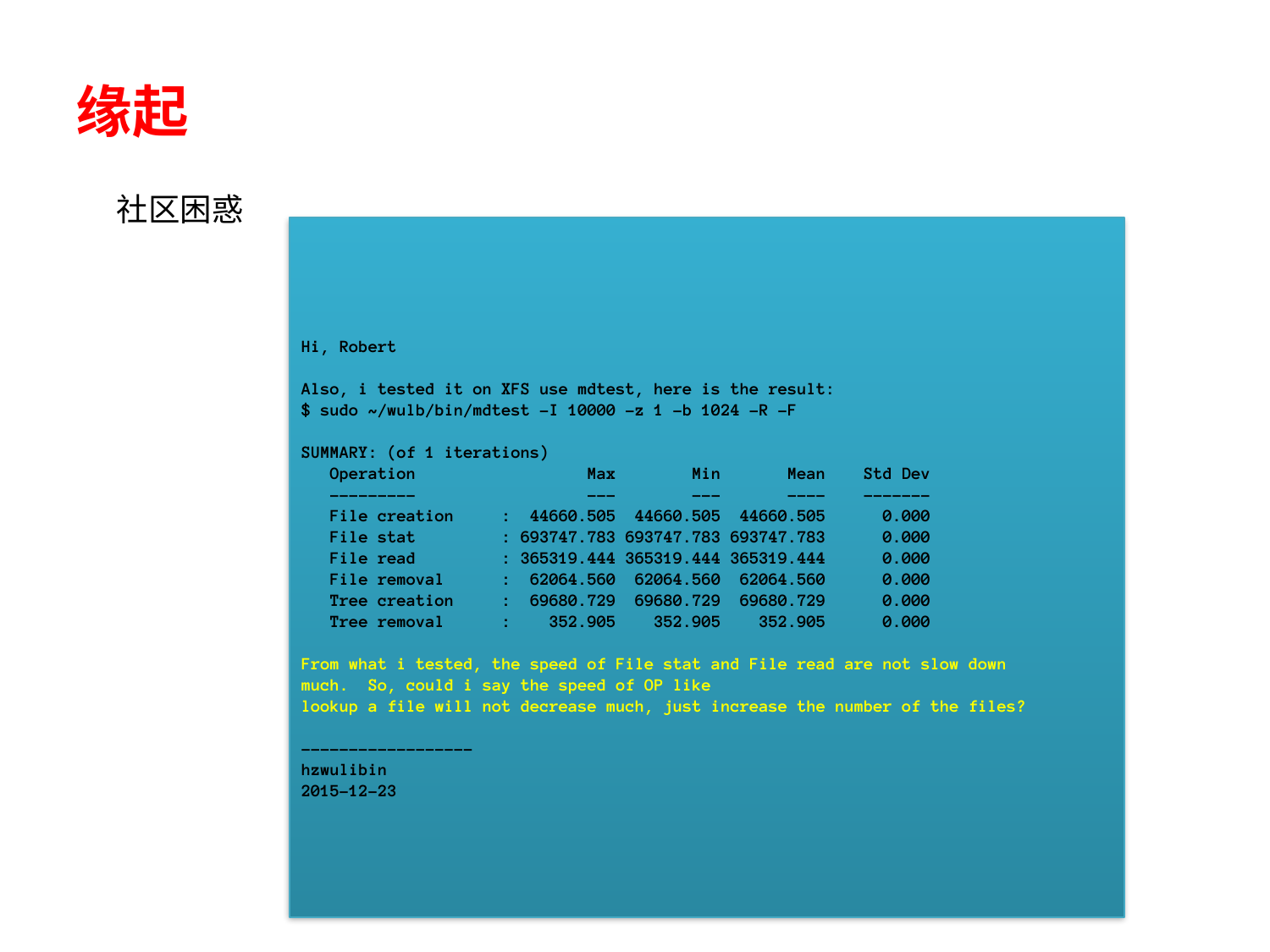

缘起
社区困惑
Hi, Robert

Also, i tested it on XFS use mdtest, here is the result:
$ sudo ~/wulb/bin/mdtest -I 10000 -z 1 -b 1024 -R -F

SUMMARY: (of 1 iterations)
   Operation                  Max        Min       Mean    Std Dev
   ---------                  ---        ---       ----    -------
   File creation     :  44660.505  44660.505  44660.505      0.000
   File stat         : 693747.783 693747.783 693747.783      0.000
   File read         : 365319.444 365319.444 365319.444      0.000
   File removal      :  62064.560  62064.560  62064.560      0.000
   Tree creation     :  69680.729  69680.729  69680.729      0.000
   Tree removal      :    352.905    352.905    352.905      0.000

From what i tested, the speed of File stat and File read are not slow down
much.  So, could i say the speed of OP like
lookup a file will not decrease much, just increase the number of the files?

------------------
hzwulibin
2015-12-23